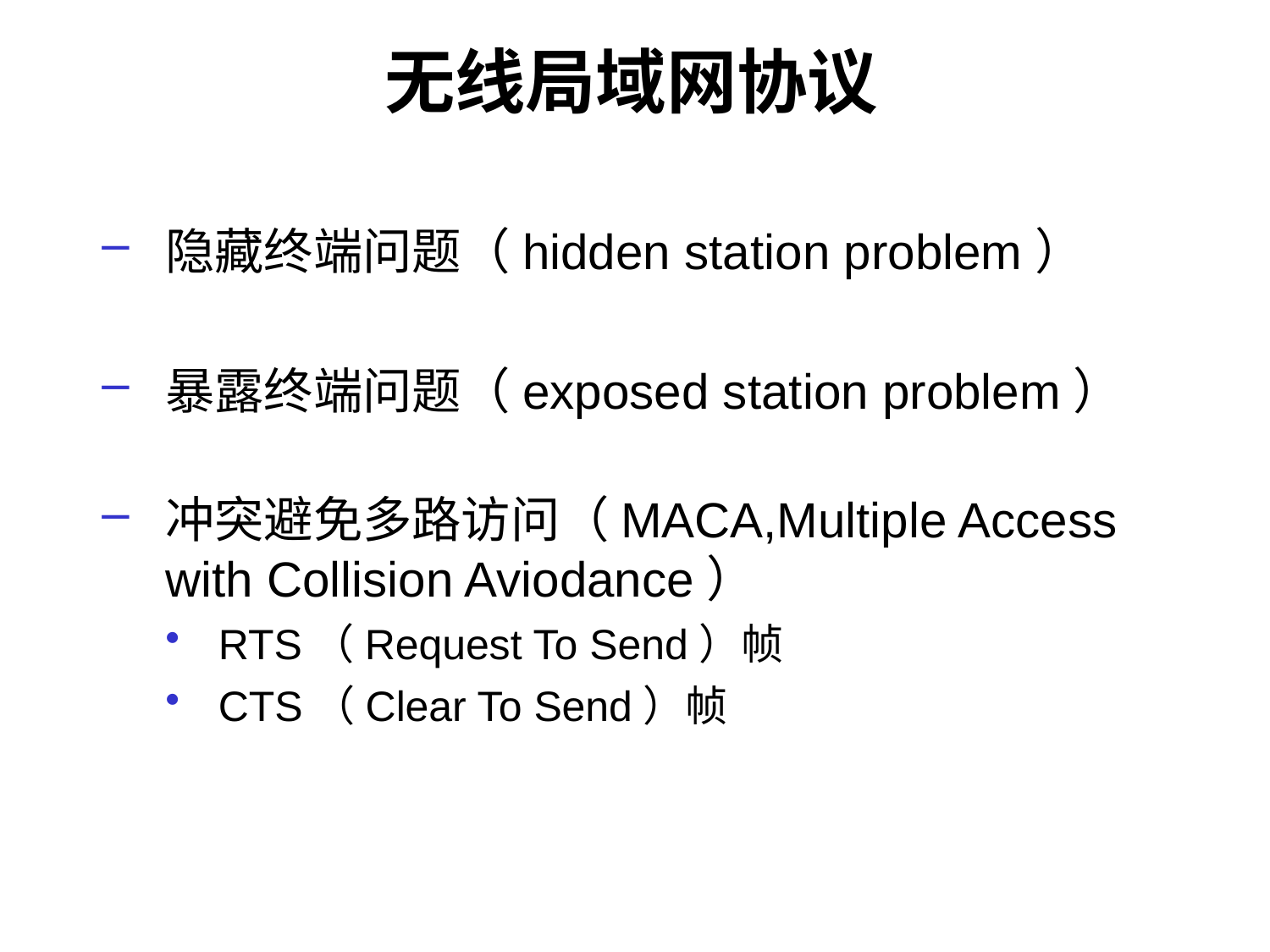

无线局域网协议
隐藏终端问题（hidden station problem）

暴露终端问题（exposed station problem）
冲突避免多路访问（MACA,Multiple Access with Collision Aviodance）
RTS（Request To Send）帧
CTS（Clear To Send）帧